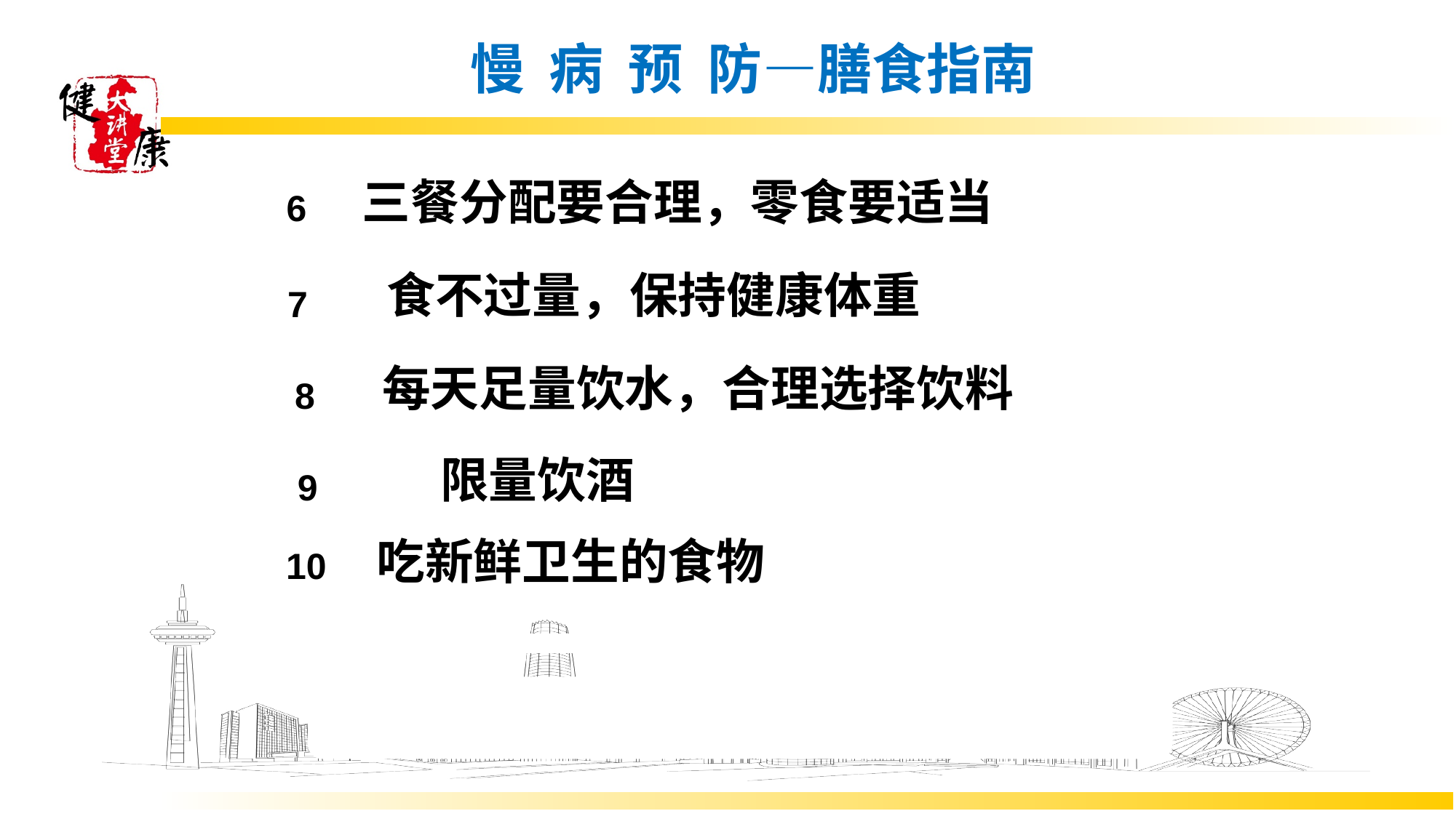

# 慢  病  预  防—膳食指南
三餐分配要合理，零食要适当
6
食不过量，保持健康体重
7
每天足量饮水，合理选择饮料
8
限量饮酒
9
吃新鲜卫生的食物
10